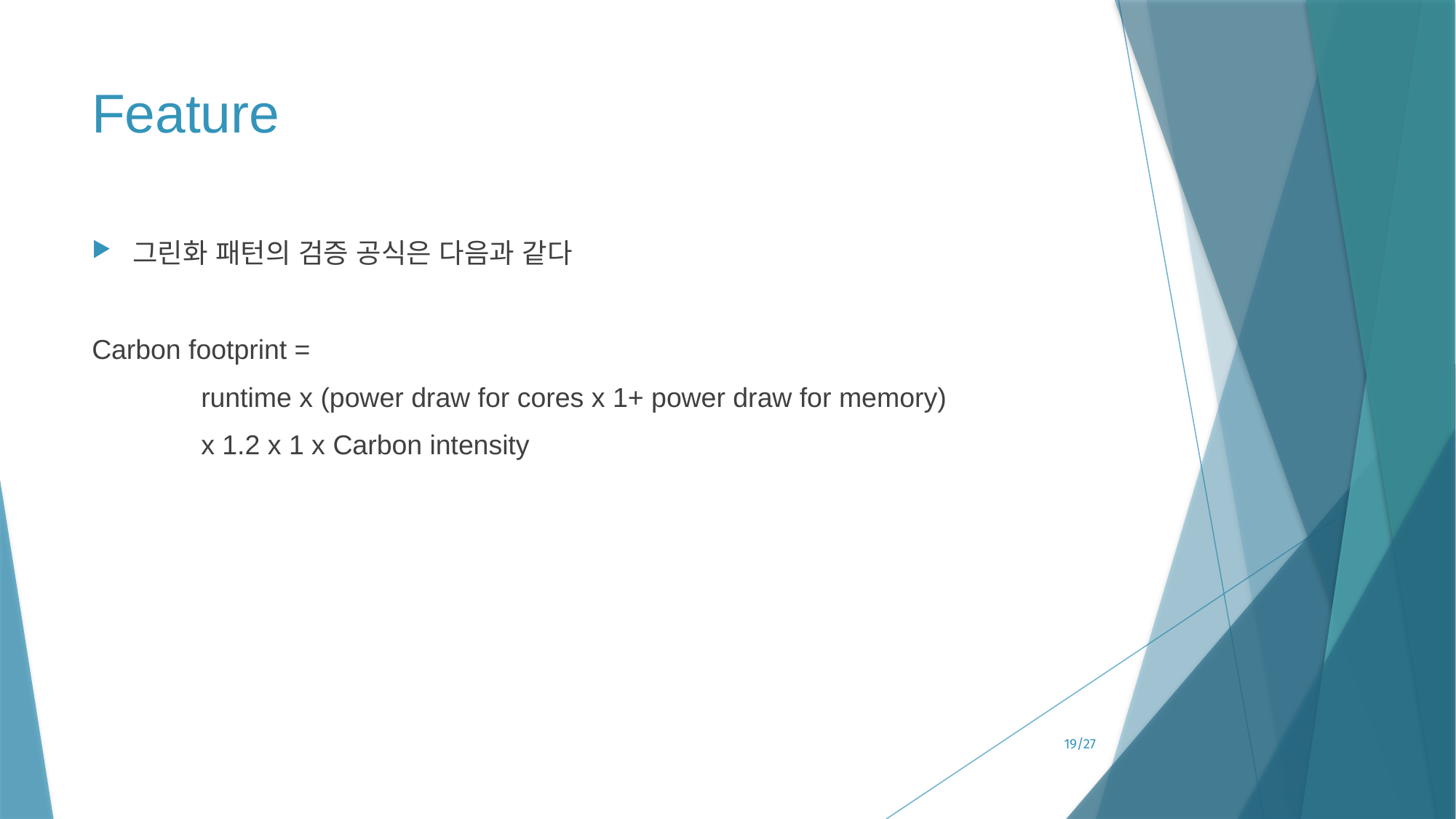

# Feature
그린화 패턴의 검증 공식은 다음과 같다

Carbon footprint =
	runtime x (power draw for cores x 1+ power draw for memory)
	x 1.2 x 1 x Carbon intensity

19/27